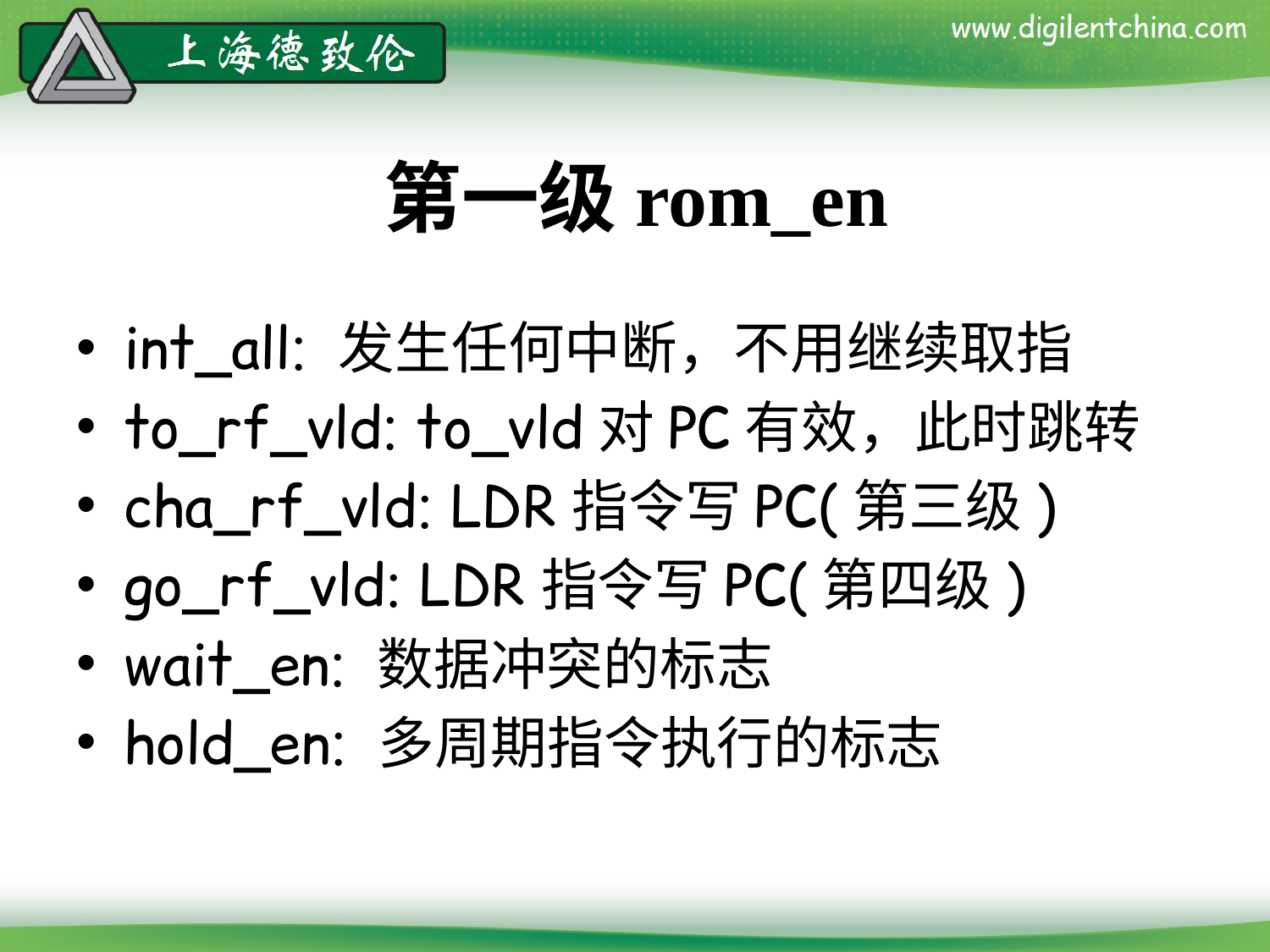

# 第一级rom_en
int_all: 发生任何中断，不用继续取指
to_rf_vld: to_vld对PC有效，此时跳转
cha_rf_vld: LDR指令写PC(第三级)
go_rf_vld: LDR指令写PC(第四级)
wait_en: 数据冲突的标志
hold_en: 多周期指令执行的标志